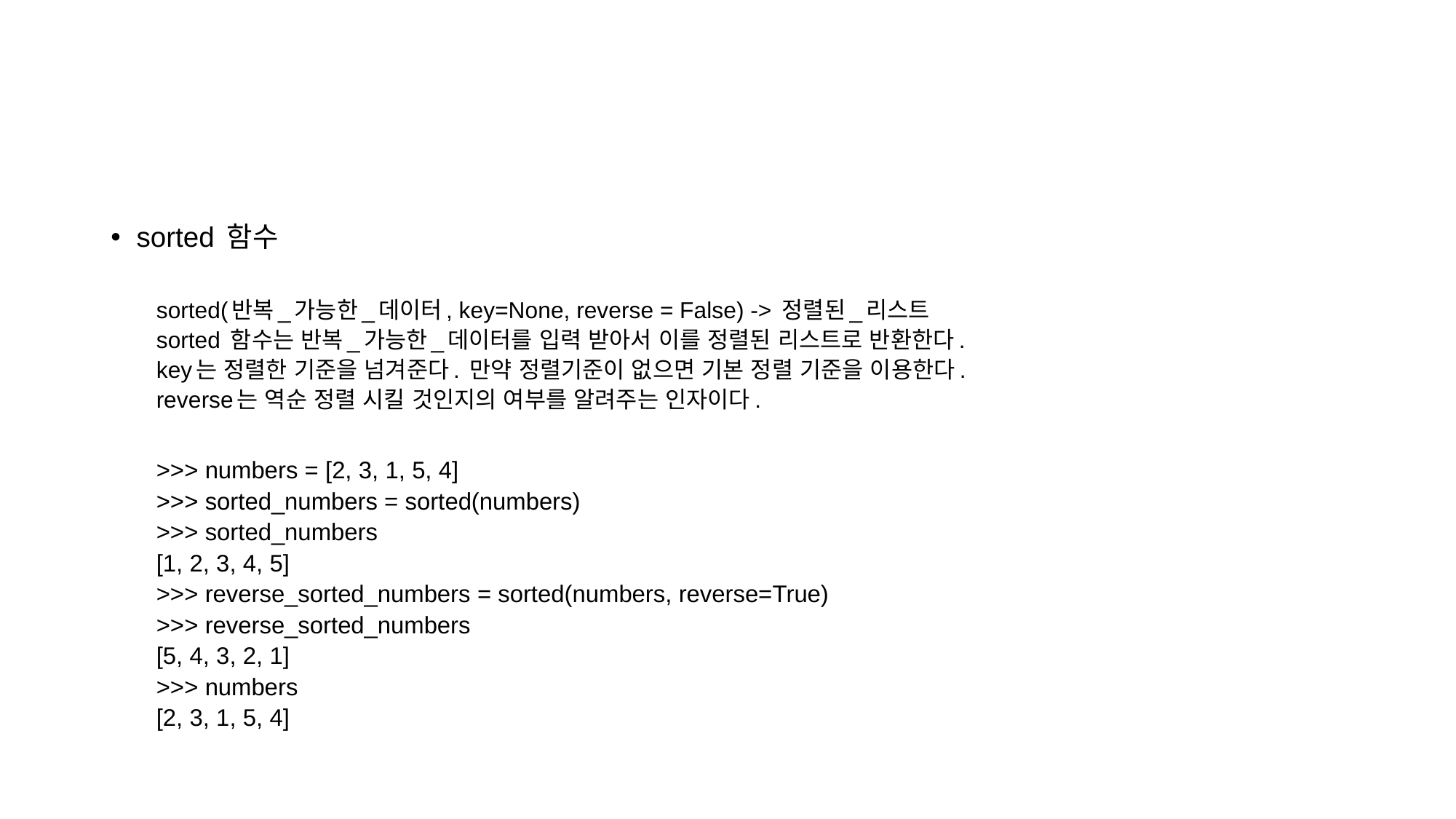

#
sorted 함수

sorted(반복_가능한_데이터, key=None, reverse = False) -> 정렬된_리스트
sorted 함수는 반복_가능한_데이터를 입력 받아서 이를 정렬된 리스트로 반환한다.
key는 정렬한 기준을 넘겨준다. 만약 정렬기준이 없으면 기본 정렬 기준을 이용한다.
reverse는 역순 정렬 시킬 것인지의 여부를 알려주는 인자이다.

>>> numbers = [2, 3, 1, 5, 4]
>>> sorted_numbers = sorted(numbers)
>>> sorted_numbers
[1, 2, 3, 4, 5]
>>> reverse_sorted_numbers = sorted(numbers, reverse=True)
>>> reverse_sorted_numbers
[5, 4, 3, 2, 1]
>>> numbers
[2, 3, 1, 5, 4]